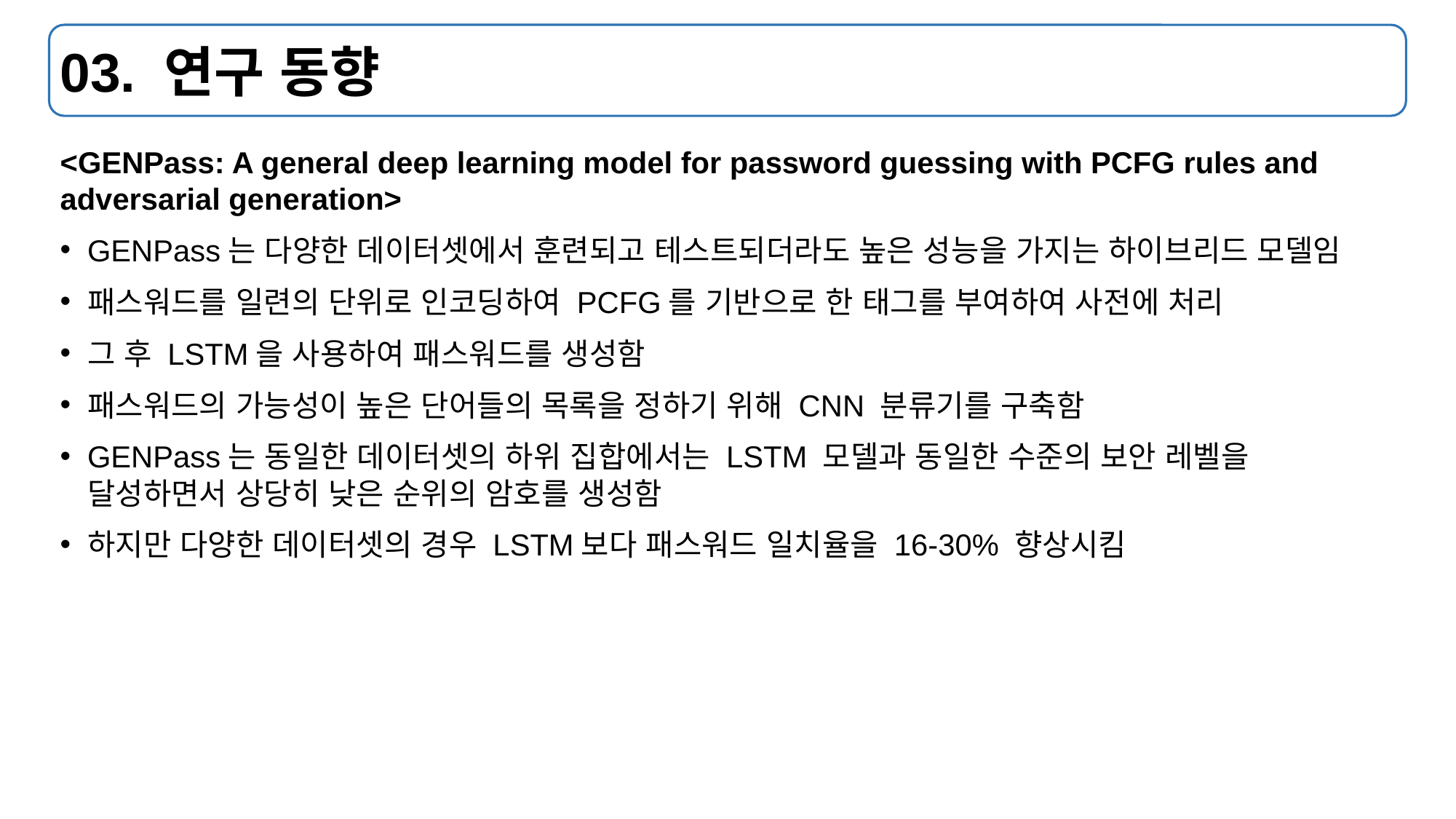

# 03. 연구 동향
<GENPass: A general deep learning model for password guessing with PCFG rules and adversarial generation>
GENPass는 다양한 데이터셋에서 훈련되고 테스트되더라도 높은 성능을 가지는 하이브리드 모델임
패스워드를 일련의 단위로 인코딩하여 PCFG를 기반으로 한 태그를 부여하여 사전에 처리
그 후 LSTM을 사용하여 패스워드를 생성함
패스워드의 가능성이 높은 단어들의 목록을 정하기 위해 CNN 분류기를 구축함
GENPass는 동일한 데이터셋의 하위 집합에서는 LSTM 모델과 동일한 수준의 보안 레벨을 달성하면서 상당히 낮은 순위의 암호를 생성함
하지만 다양한 데이터셋의 경우 LSTM보다 패스워드 일치율을 16-30% 향상시킴